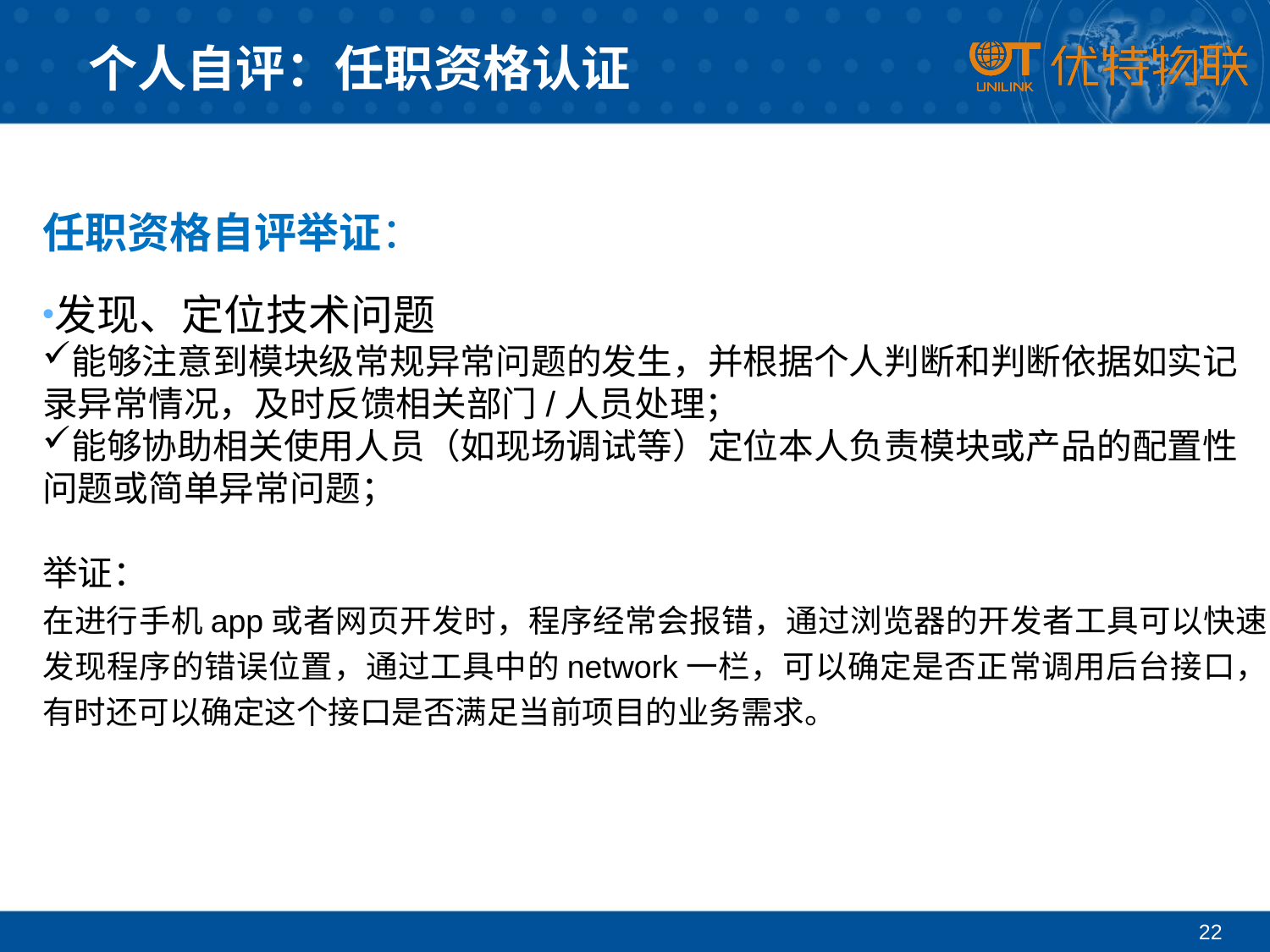

# 个人自评：任职资格认证
任职资格自评举证：
发现、定位技术问题
能够注意到模块级常规异常问题的发生，并根据个人判断和判断依据如实记录异常情况，及时反馈相关部门/人员处理；
能够协助相关使用人员（如现场调试等）定位本人负责模块或产品的配置性问题或简单异常问题；

举证：
在进行手机app或者网页开发时，程序经常会报错，通过浏览器的开发者工具可以快速发现程序的错误位置，通过工具中的network一栏，可以确定是否正常调用后台接口，有时还可以确定这个接口是否满足当前项目的业务需求。
22